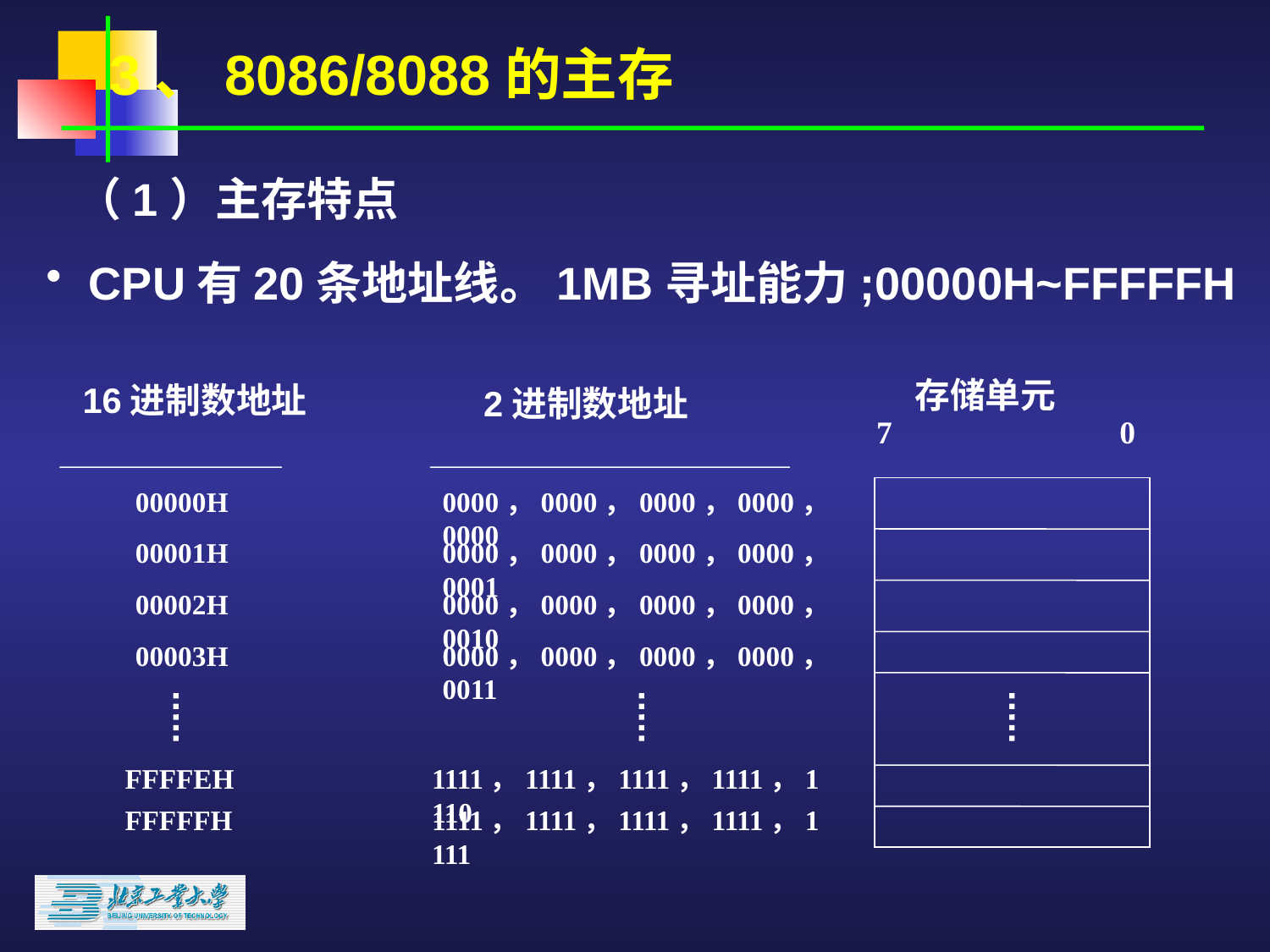

3、8086/8088的主存
（1）主存特点
 CPU有20条地址线。1MB寻址能力;00000H~FFFFFH

存储单元
16进制数地址
2进制数地址
7
0

00000H
0000，0000，0000，0000，0000

00001H
0000，0000，0000，0000，0001

00002H
0000，0000，0000，0000，0010

00003H
0000，0000，0000，0000，0011

FFFFEH
1111，1111，1111，1111，1110

FFFFFH
1111，1111，1111，1111，1111